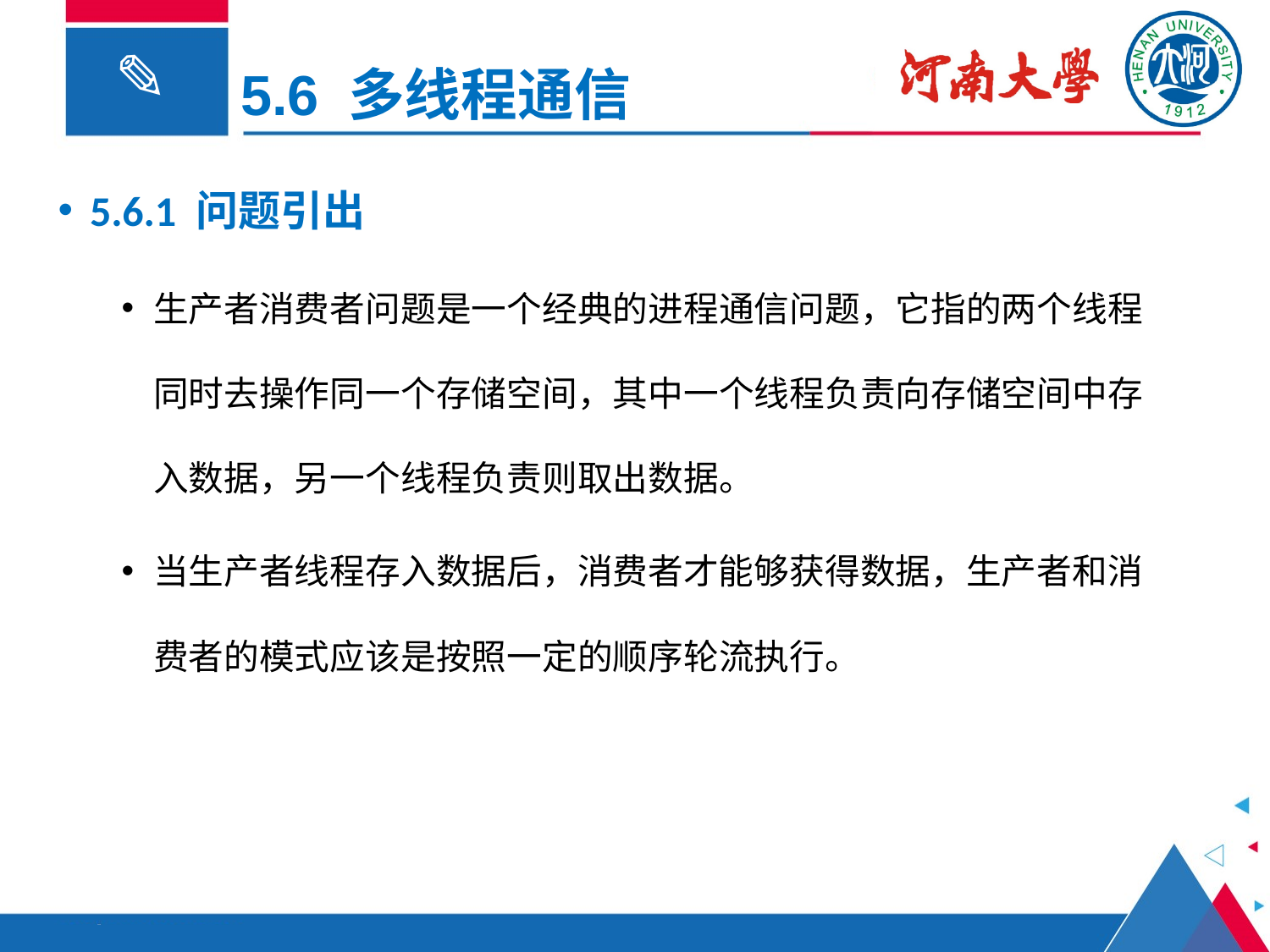

5.6 多线程通信
5.6.1 问题引出
生产者消费者问题是一个经典的进程通信问题，它指的两个线程同时去操作同一个存储空间，其中一个线程负责向存储空间中存入数据，另一个线程负责则取出数据。
当生产者线程存入数据后，消费者才能够获得数据，生产者和消费者的模式应该是按照一定的顺序轮流执行。